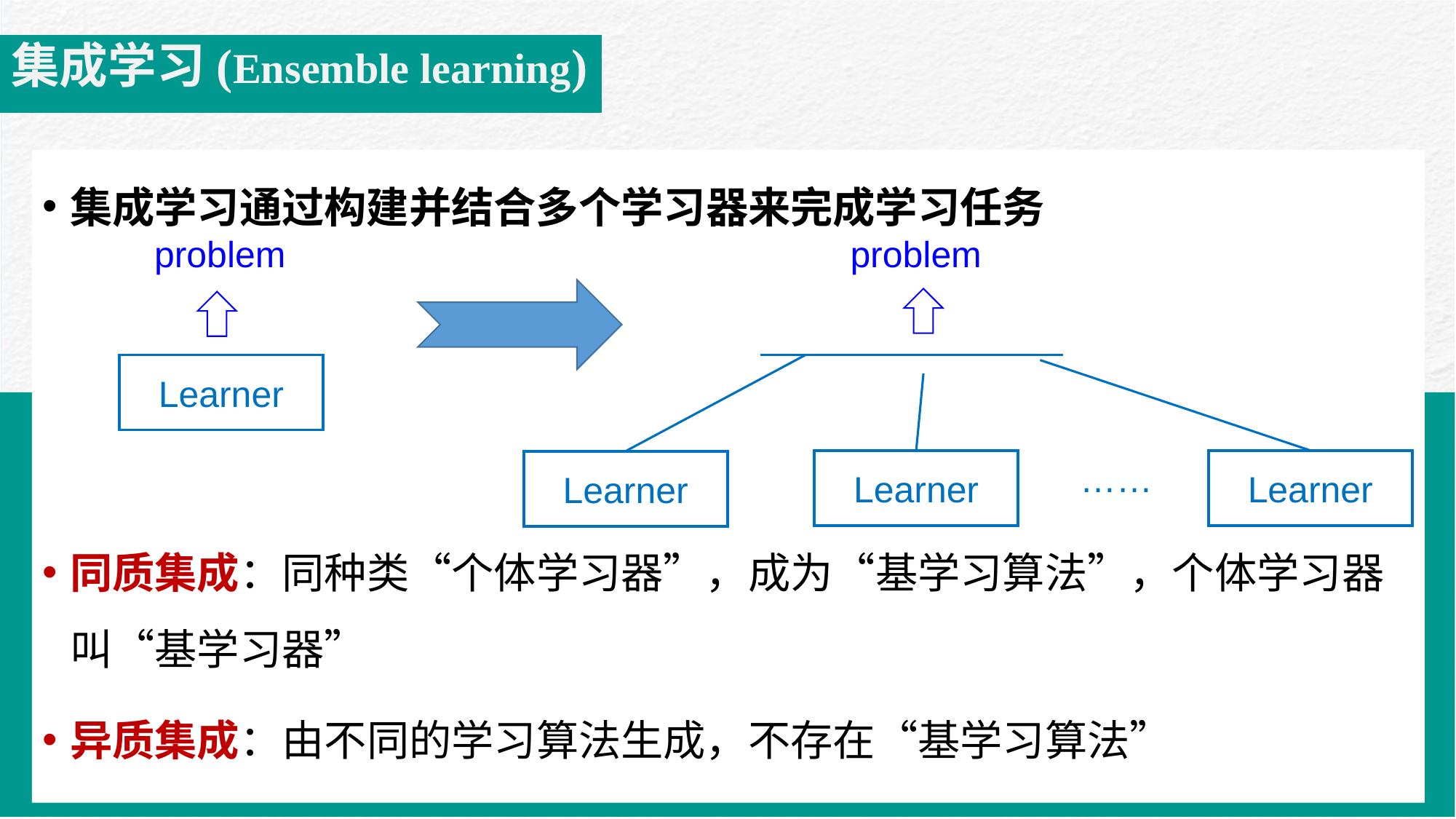

# 集成学习(Ensemble learning)
集成学习通过构建并结合多个学习器来完成学习任务

同质集成：同种类“个体学习器”，成为“基学习算法”，个体学习器叫“基学习器”
异质集成：由不同的学习算法生成，不存在“基学习算法”
problem
problem

Learner
Learner
……
Learner
Learner